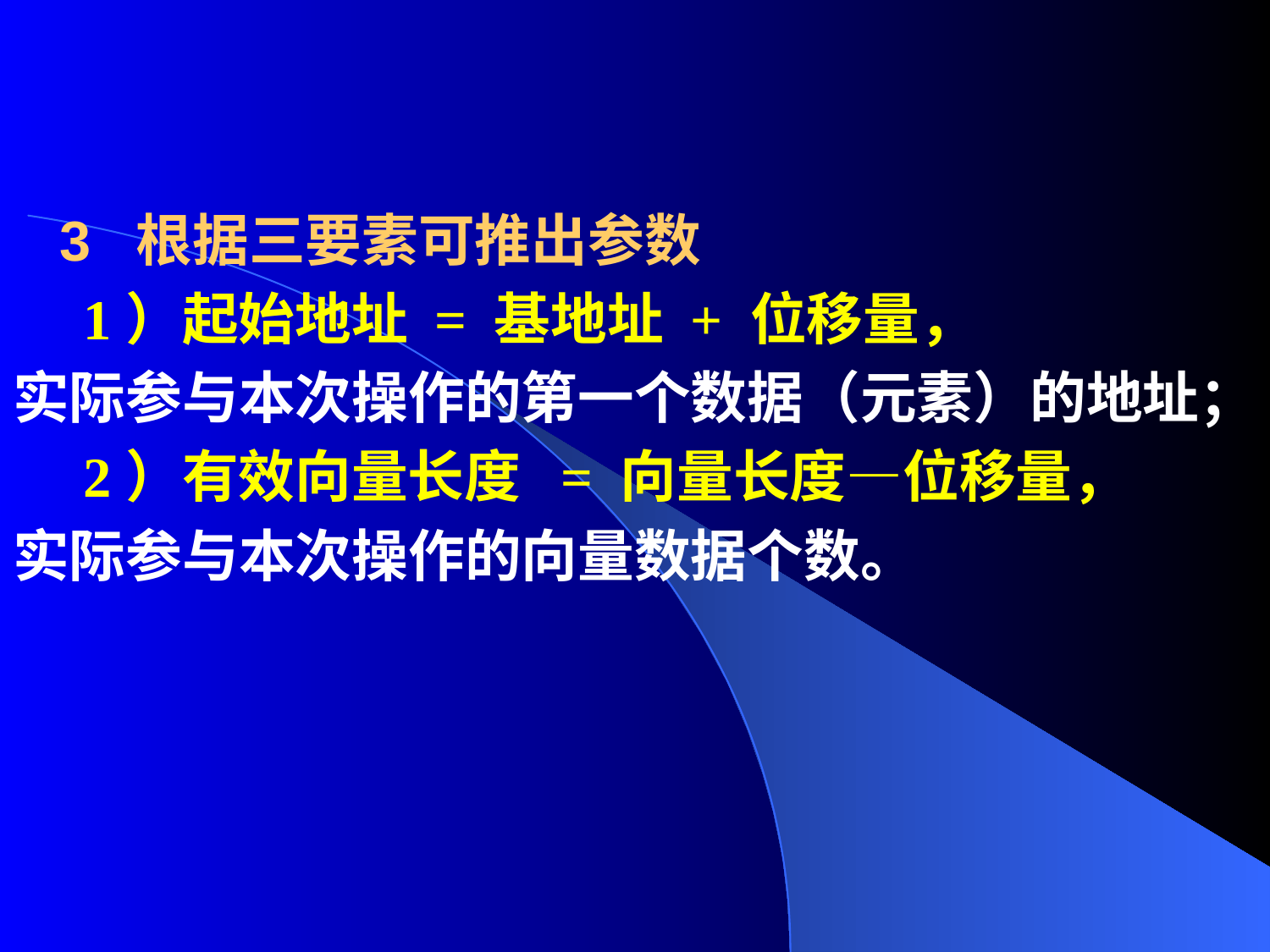

3  根据三要素可推出参数
     1）起始地址 = 基地址 + 位移量，
实际参与本次操作的第一个数据（元素）的地址；
     2）有效向量长度  = 向量长度—位移量，
实际参与本次操作的向量数据个数。
12